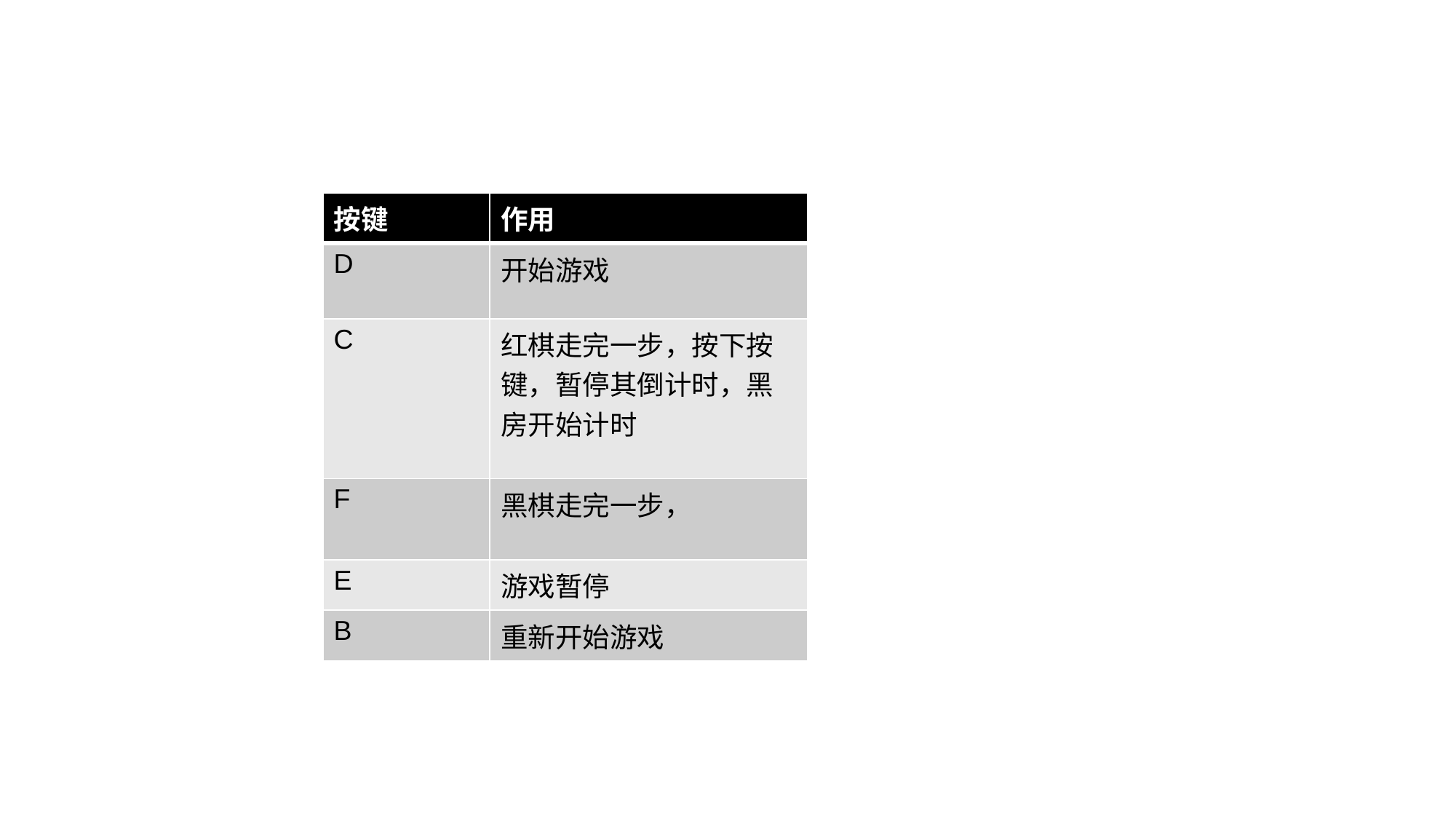

| 按键 | 作用 |
| --- | --- |
| D | 开始游戏 |
| C | 红棋走完一步，按下按键，暂停其倒计时，黑房开始计时 |
| F | 黑棋走完一步， |
| E | 游戏暂停 |
| B | 重新开始游戏 |